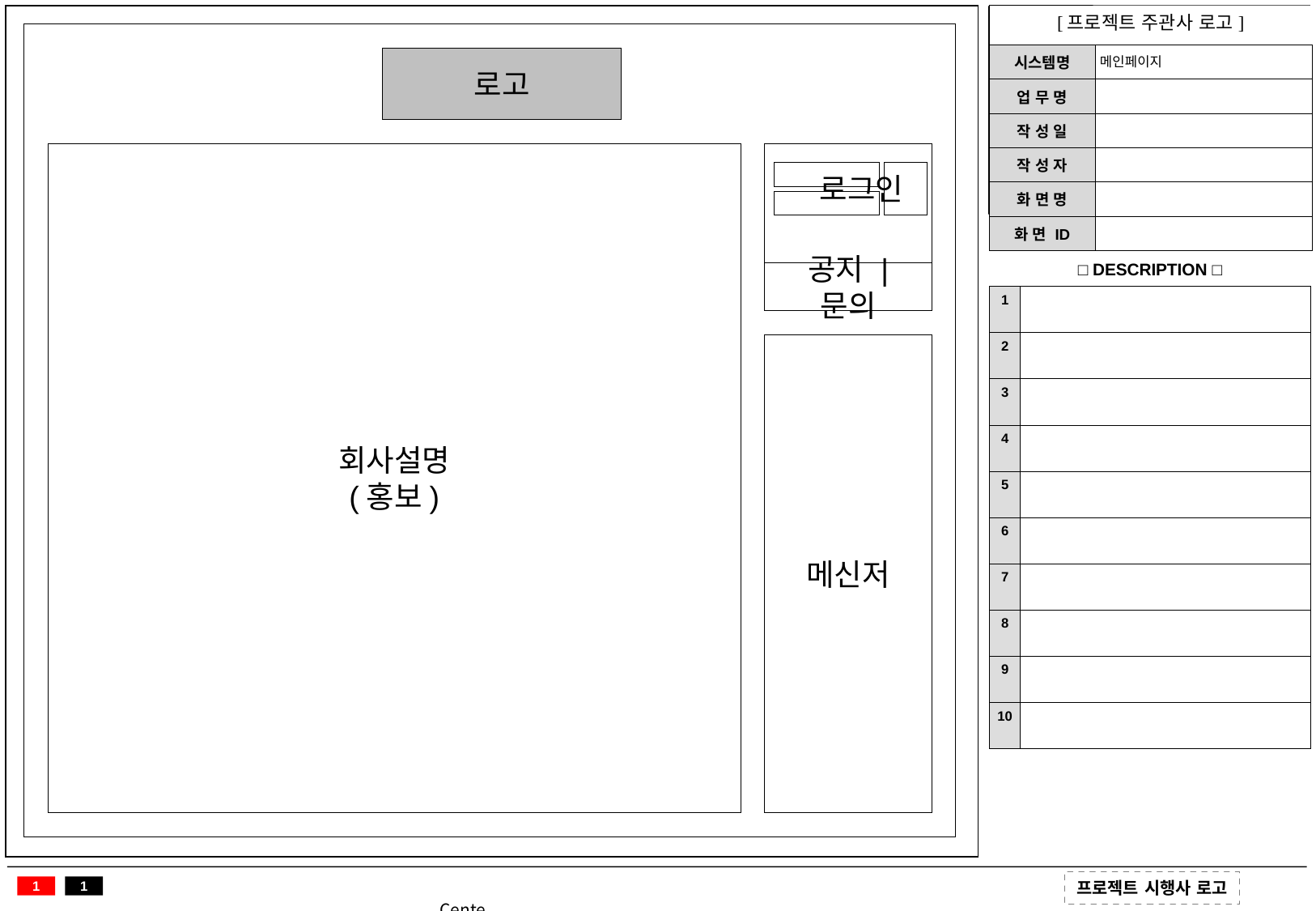

| [프로젝트 주관사 로고] |  |
| --- | --- |
| 시스템명 | 메인페이지 |
| 업 무 명 |  |
| 작 성 일 |  |
| 작 성 자 |  |
| 화 면 명 |  |
| 화 면 ID |  |

로고
회사설명
(홍보)

로그인

| □ DESCRIPTION □ |  |
| --- | --- |
| 1 |  |
| 2 |  |
| 3 |  |
| 4 |  |
| 5 |  |
| 6 |  |
| 7 |  |
| 8 |  |
| 9 |  |
| 10 |  |
공지 | 문의
메신저
1
1
Center